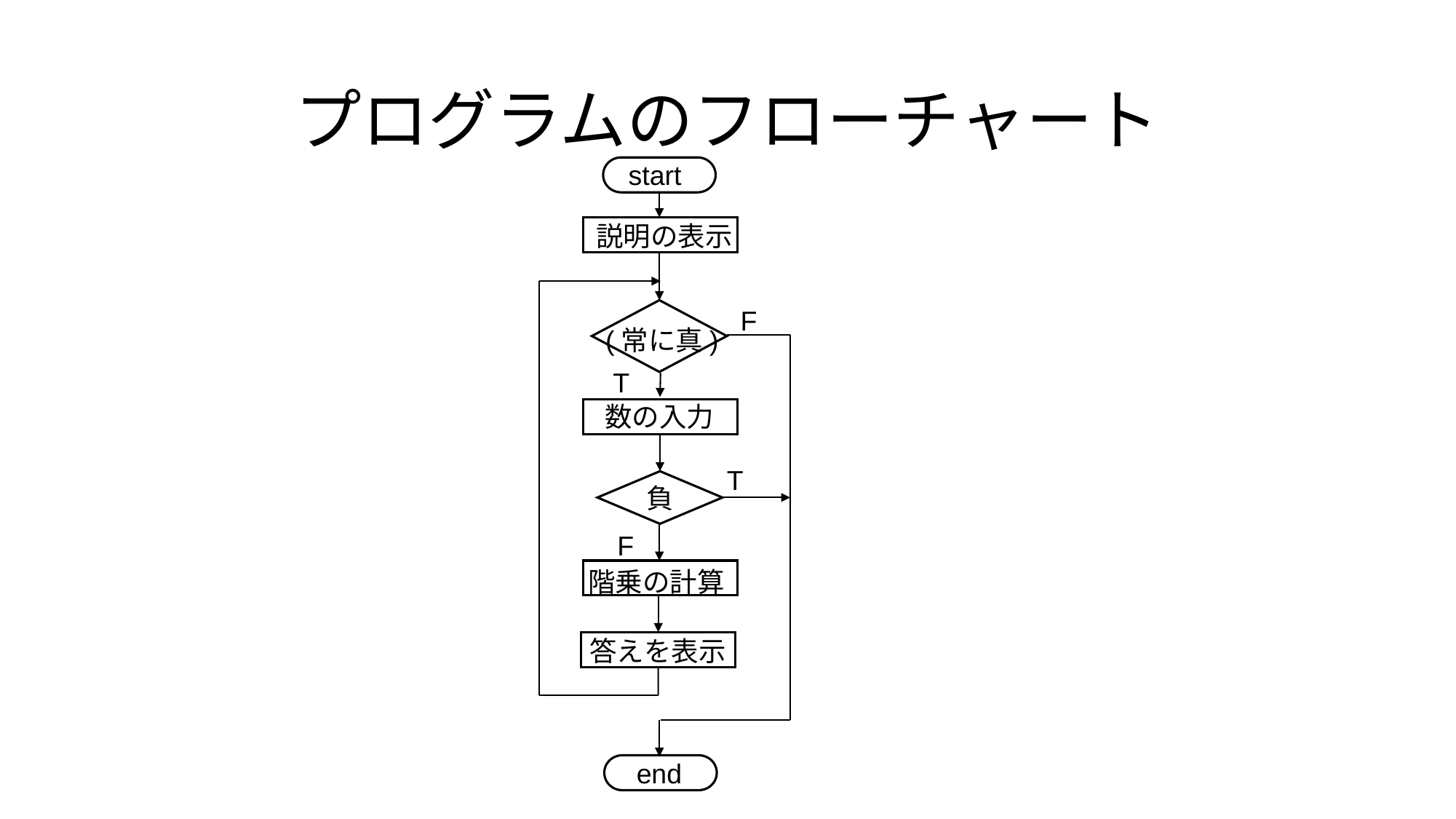

# プログラムのフローチャート
start

説明の表示

F

(常に真)
T
数の入力

T

負
F
階乗の計算

答えを表示

end